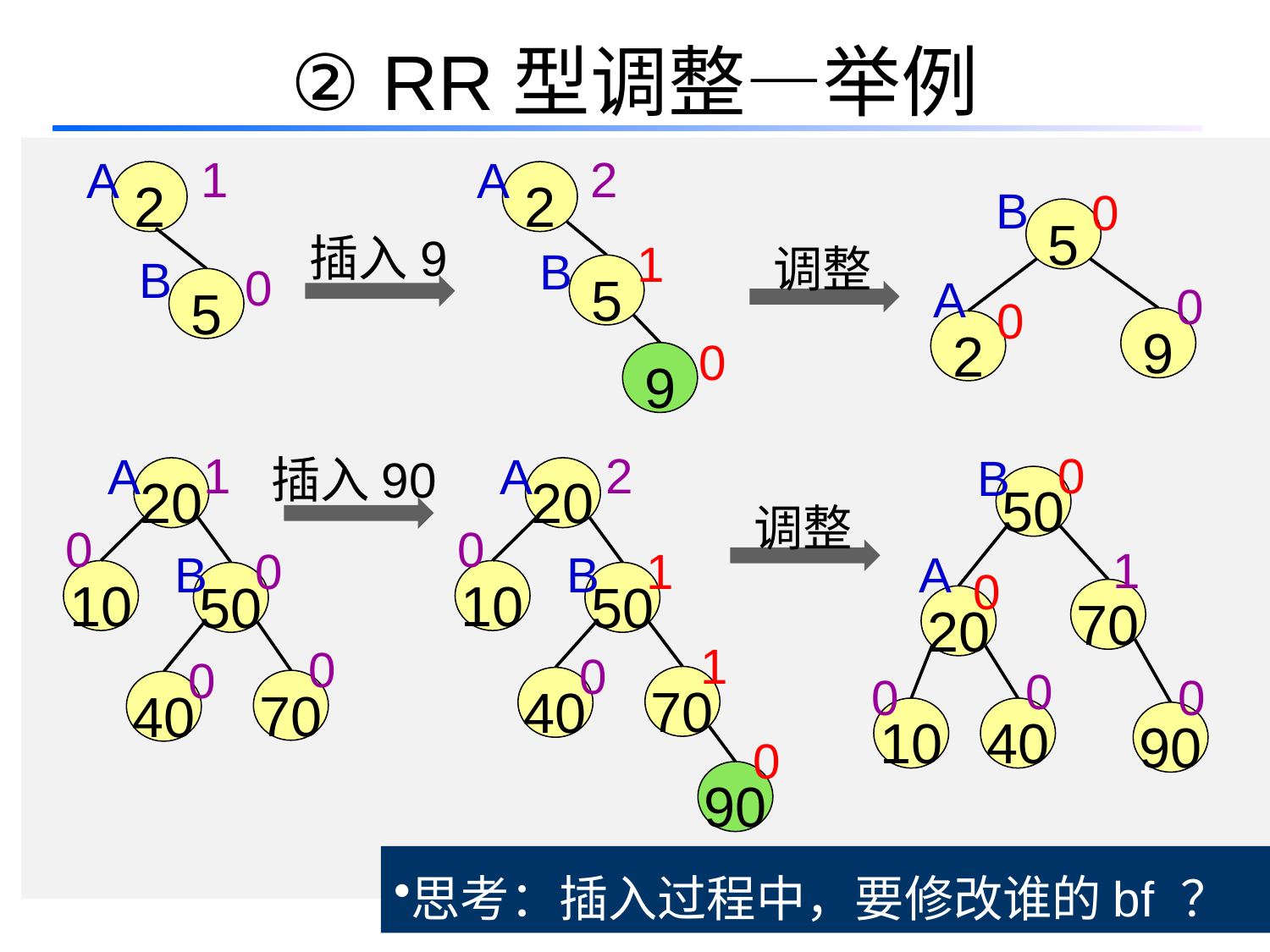

# ② RR型调整—举例

1
2
A
A

B
0
2
2
5
插入9
1
调整
B
B
0
A
0
5
5
0

9
0
2
9
1
2
0
A
A
B
插入90
20
20
50
调整
0

0
1
0
1
B
B
A

0
10
10
50
50
70
20
1
0
0
0
0
0
0
70
40
70
40
10
40
90
0
90
思考：插入过程中，要修改谁的bf ？